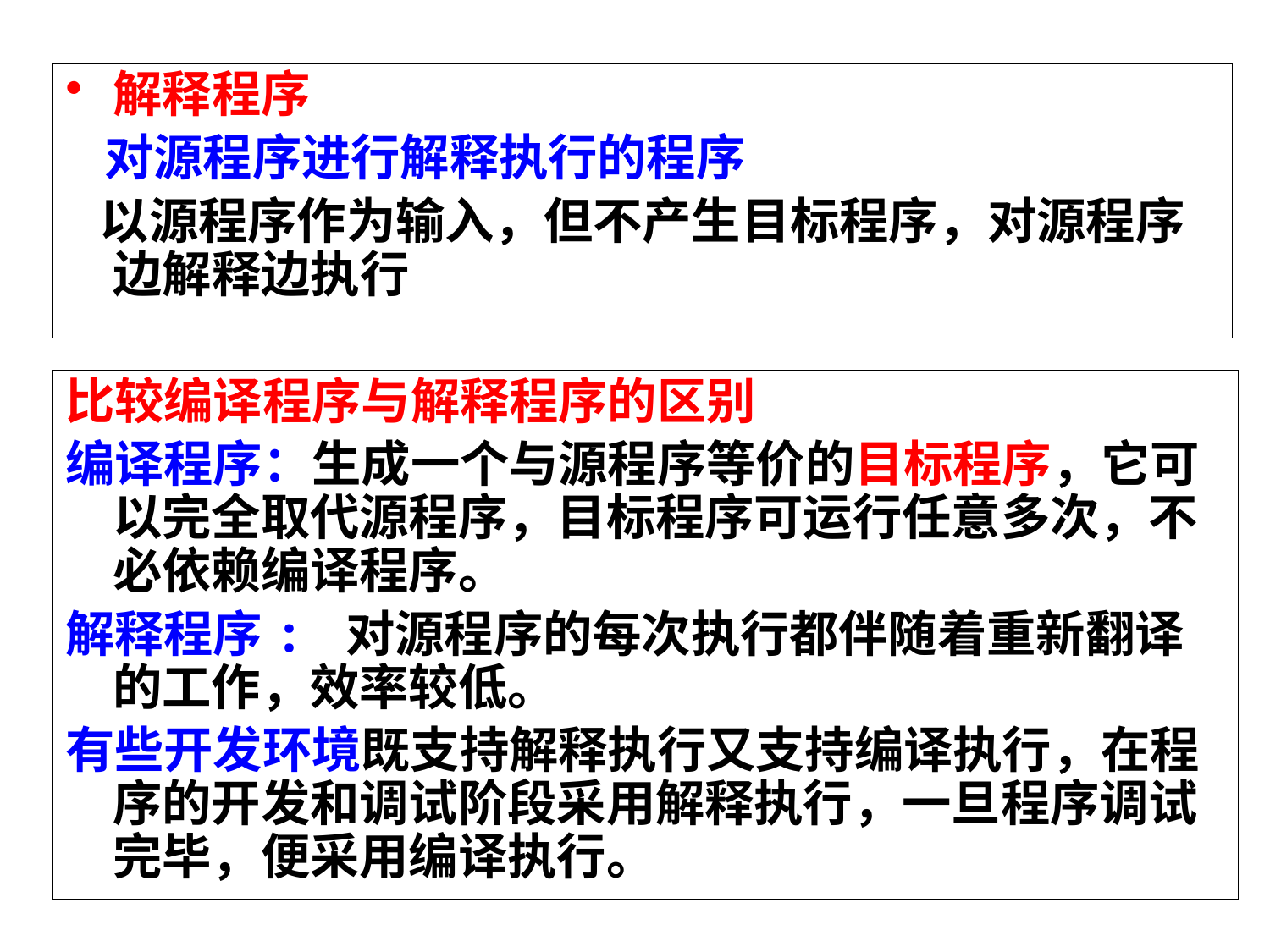

解释程序
   对源程序进行解释执行的程序
  以源程序作为输入，但不产生目标程序，对源程序边解释边执行
比较编译程序与解释程序的区别
编译程序：生成一个与源程序等价的目标程序，它可以完全取代源程序，目标程序可运行任意多次，不必依赖编译程序。
解释程序: 对源程序的每次执行都伴随着重新翻译的工作，效率较低。
有些开发环境既支持解释执行又支持编译执行，在程序的开发和调试阶段采用解释执行，一旦程序调试完毕，便采用编译执行。